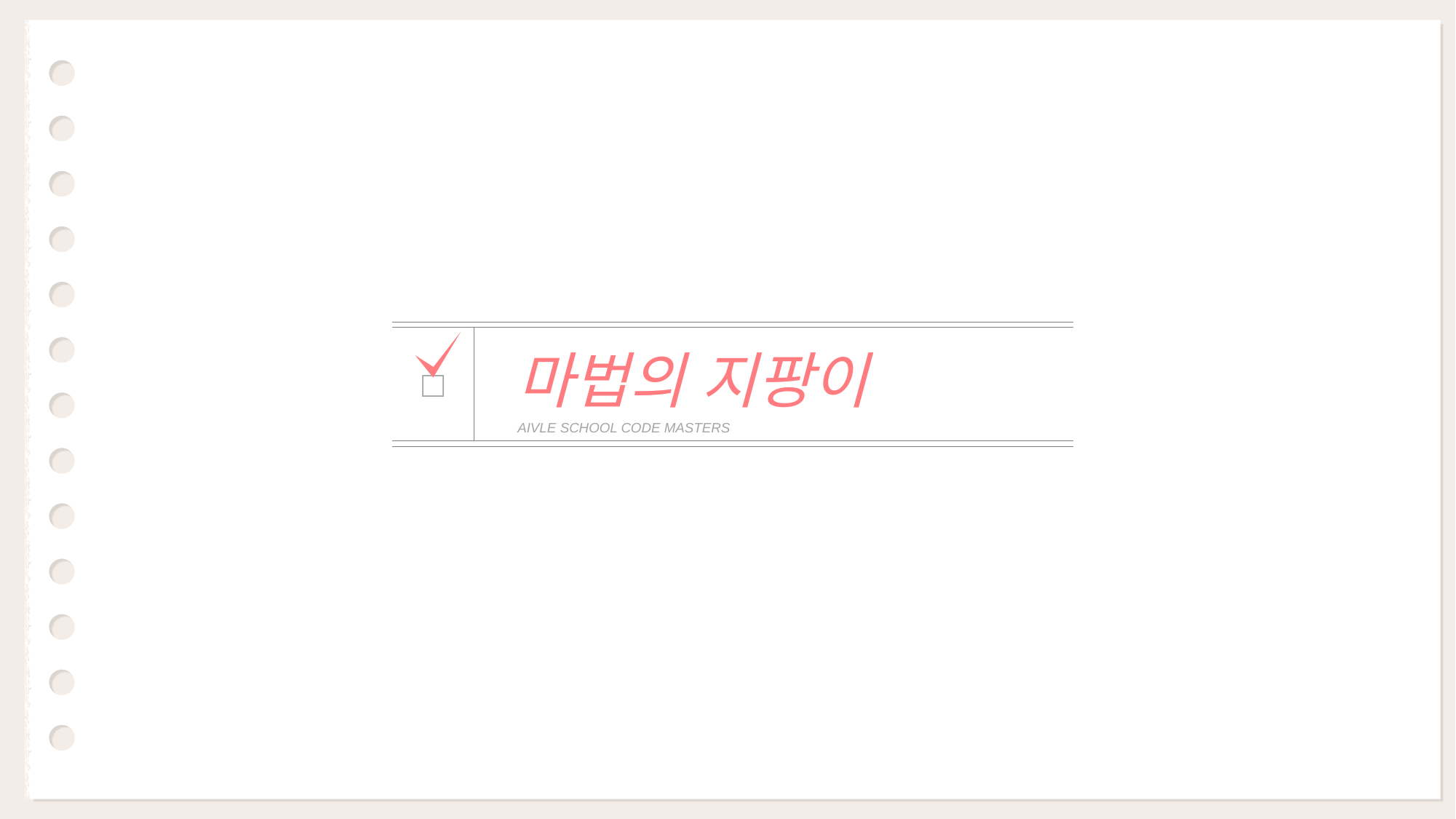

|  |  |
| --- | --- |
| □ | 마법의 지팡이 AIVLE SCHOOL CODE MASTERS |
|  |  |